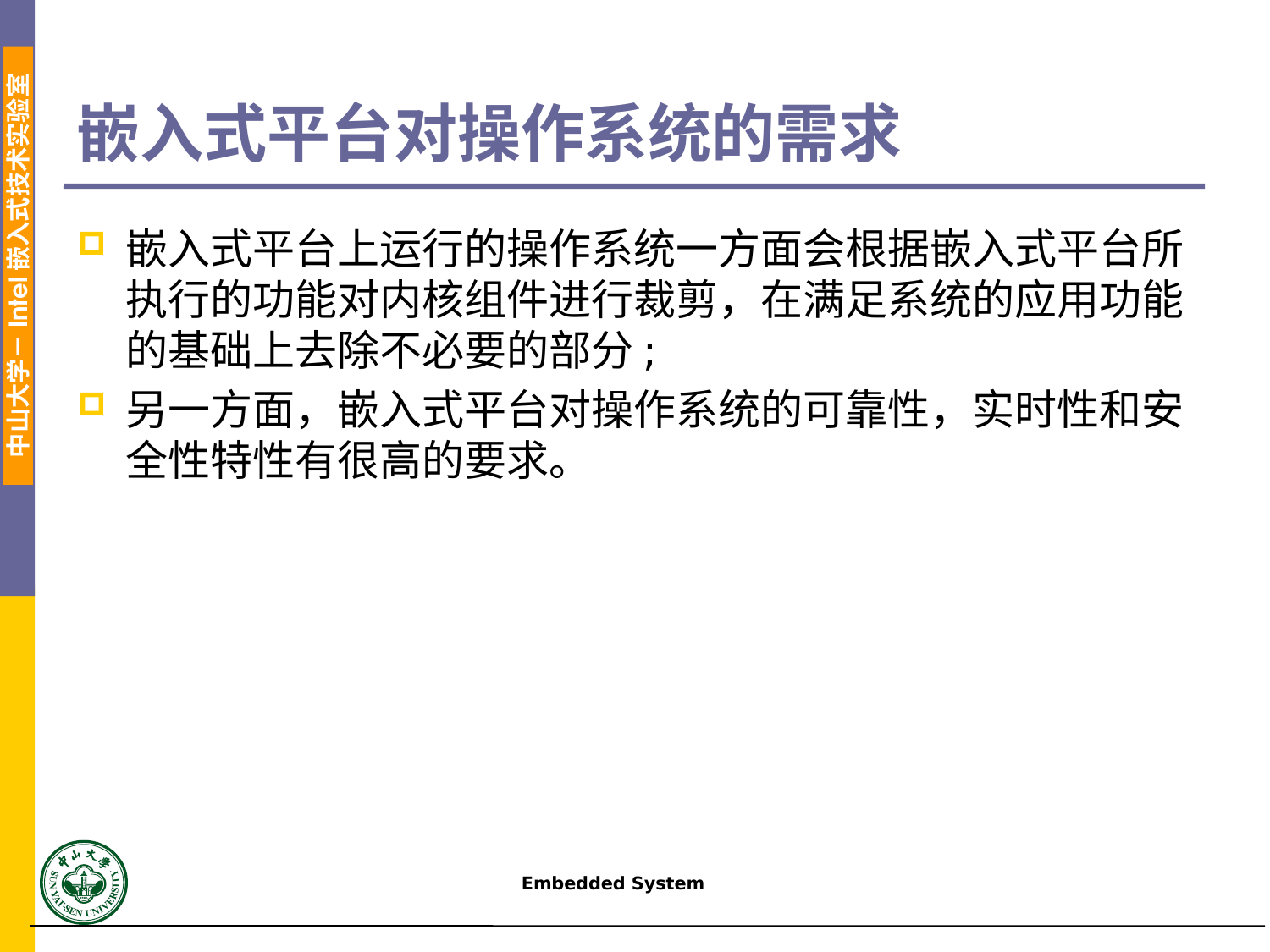

# 嵌入式平台对操作系统的需求
嵌入式平台上运行的操作系统一方面会根据嵌入式平台所执行的功能对内核组件进行裁剪，在满足系统的应用功能的基础上去除不必要的部分;
另一方面，嵌入式平台对操作系统的可靠性，实时性和安全性特性有很高的要求。
Embedded System